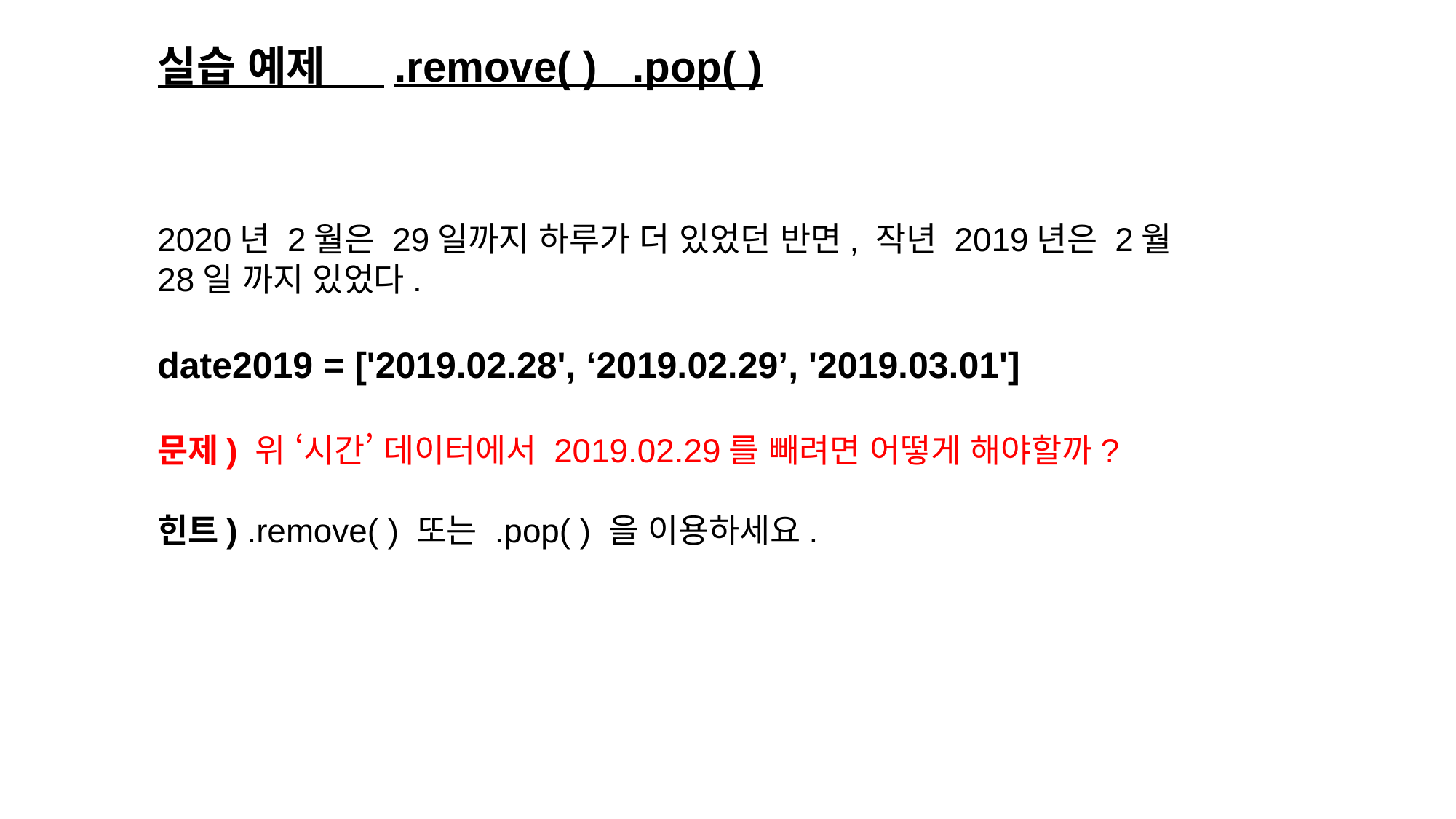

# 실습 예제     .remove( )   .pop( )

2020년 2월은 29일까지 하루가 더 있었던 반면, 작년 2019년은 2월 28일 까지 있었다.

date2019 = ['2019.02.28', ‘2019.02.29’, '2019.03.01']

문제) 위 ‘시간’ 데이터에서 2019.02.29를 빼려면 어떻게 해야할까?

힌트) .remove( ) 또는 .pop( ) 을 이용하세요.